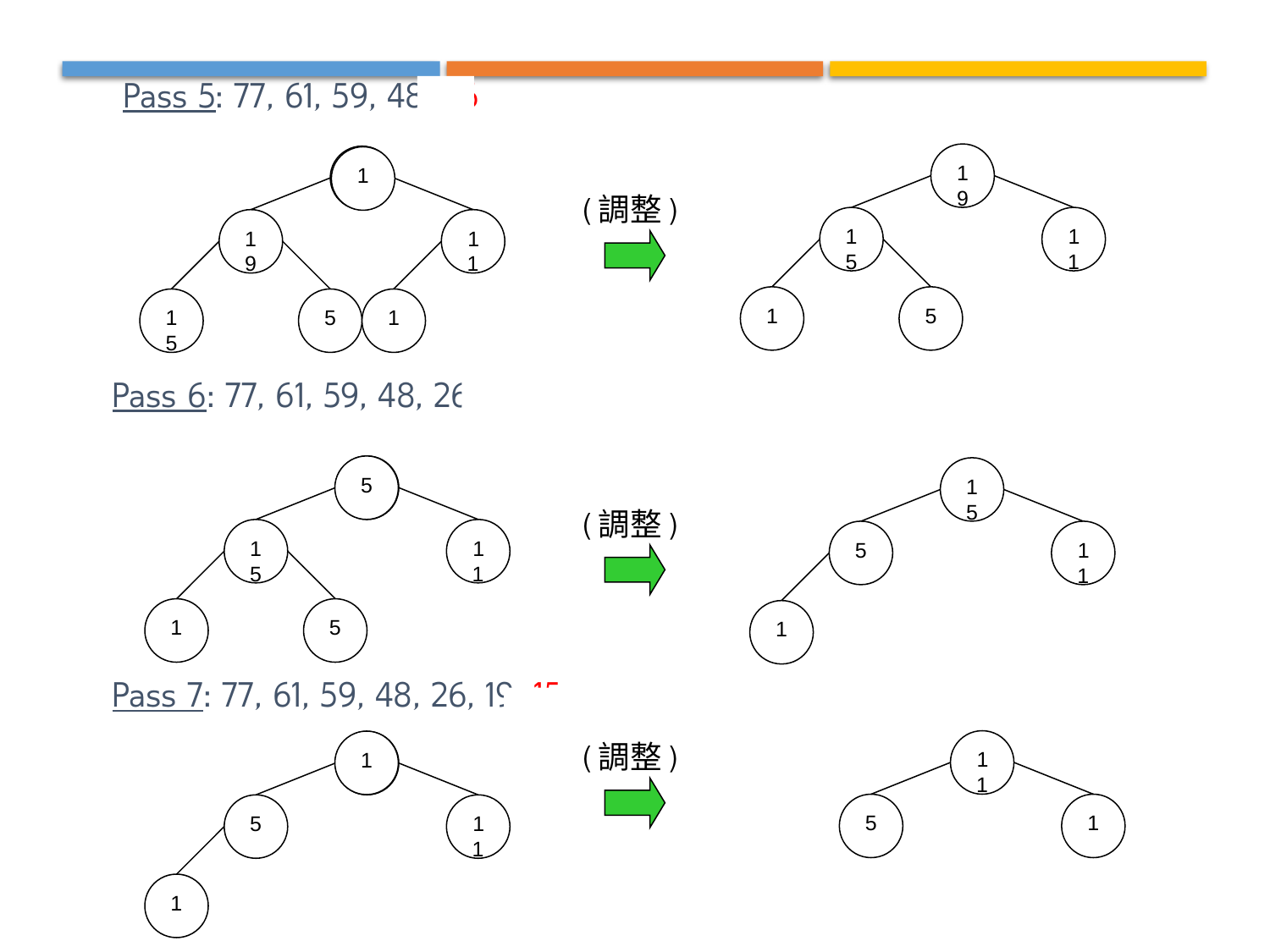

Pass 5: 77, 61, 59, 48, 26

Pass 6: 77, 61, 59, 48, 26, 19

Pass 7: 77, 61, 59, 48, 26, 19, 15

19

15
11

1
5
26
1

(調整)

19
11

15
5
1

5
19
15

5
11

1

(調整)

15
11

1
5

11

5
1
(調整)

1
15

5
11

1